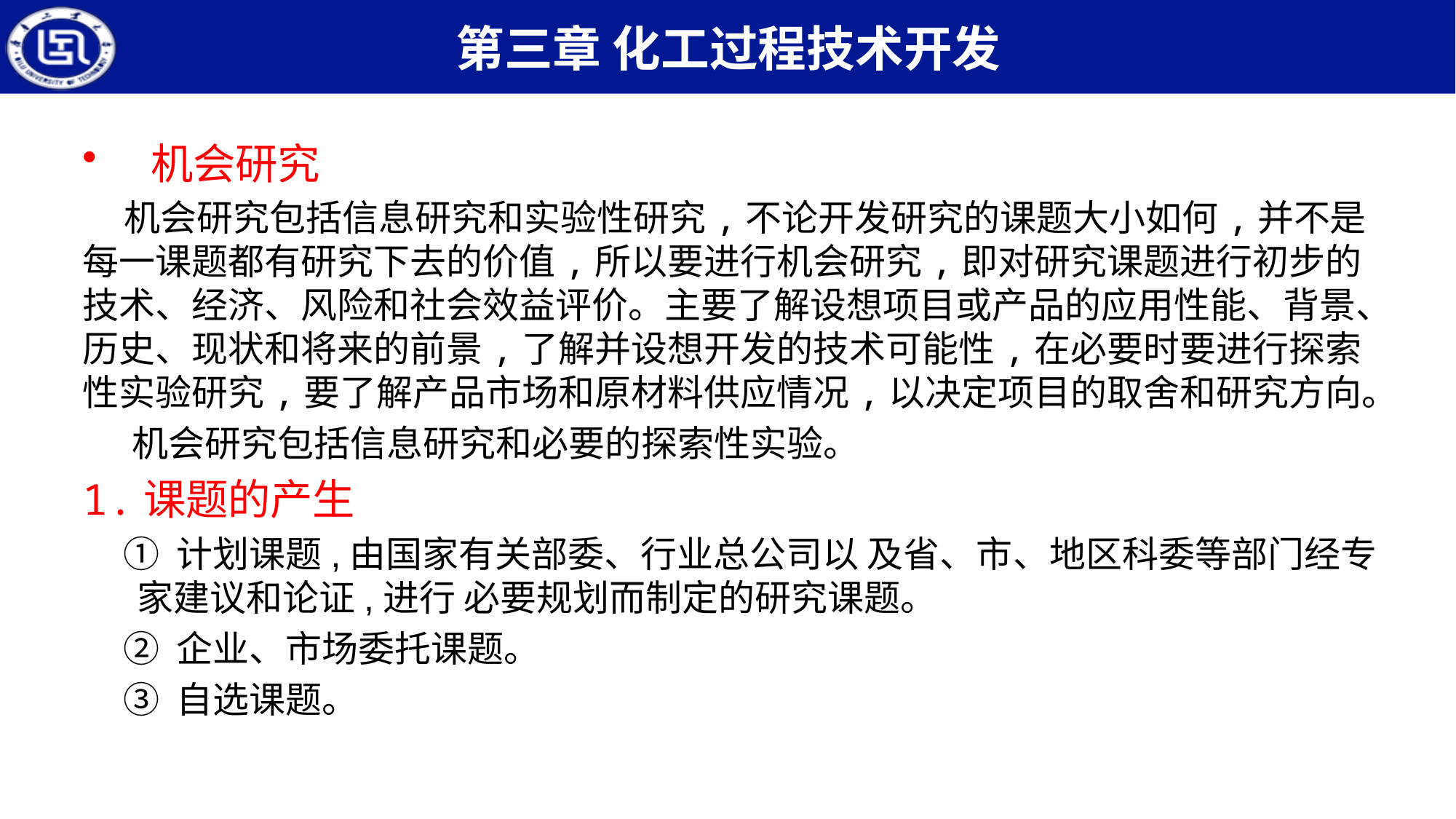

机会研究
    机会研究包括信息研究和实验性研究,不论开发研究的课题大小如何,并不是每一课题都有研究下去的价值,所以要进行机会研究,即对研究课题进行初步的技术、经济、风险和社会效益评价。主要了解设想项目或产品的应用性能、背景、历史、现状和将来的前景,了解并设想开发的技术可能性,在必要时要进行探索性实验研究,要了解产品市场和原材料供应情况,以决定项目的取舍和研究方向。
     机会研究包括信息研究和必要的探索性实验。
1.课题的产生
① 计划课题,由国家有关部委、行业总公司以 及省、市、地区科委等部门经专家建议和论证,进行 必要规划而制定的研究课题。
② 企业、市场委托课题。
③ 自选课题。